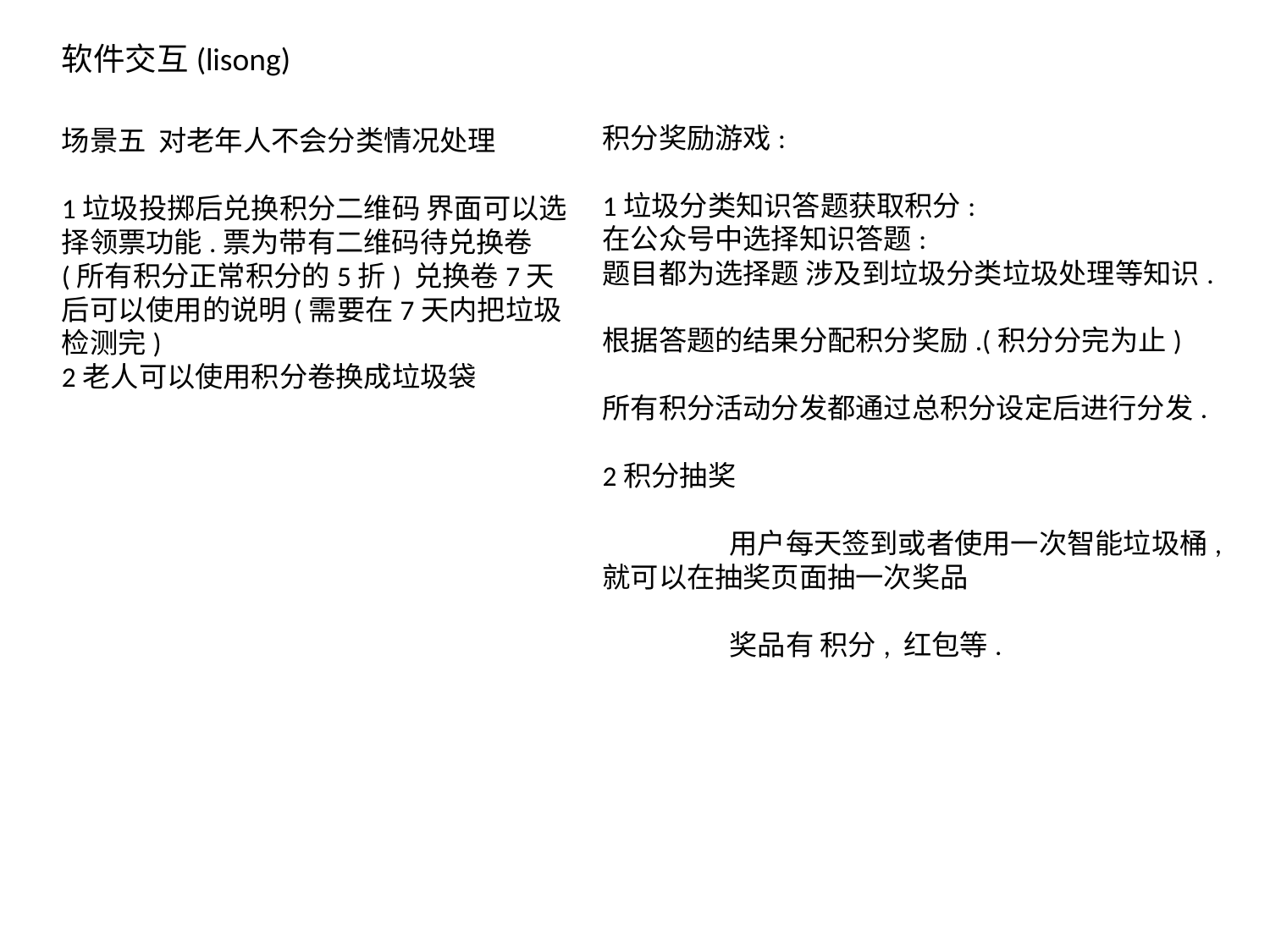

软件交互(lisong)

积分奖励游戏:

1垃圾分类知识答题获取积分:
在公众号中选择知识答题:
题目都为选择题 涉及到垃圾分类垃圾处理等知识.

根据答题的结果分配积分奖励.(积分分完为止)

所有积分活动分发都通过总积分设定后进行分发.

2积分抽奖

	用户每天签到或者使用一次智能垃圾桶,就可以在抽奖页面抽一次奖品

	奖品有 积分, 红包等.
场景五  对老年人不会分类情况处理

1垃圾投掷后兑换积分二维码 界面可以选择领票功能.票为带有二维码待兑换卷(所有积分正常积分的5折) 兑换卷7天后可以使用的说明(需要在7天内把垃圾检测完)
2老人可以使用积分卷换成垃圾袋